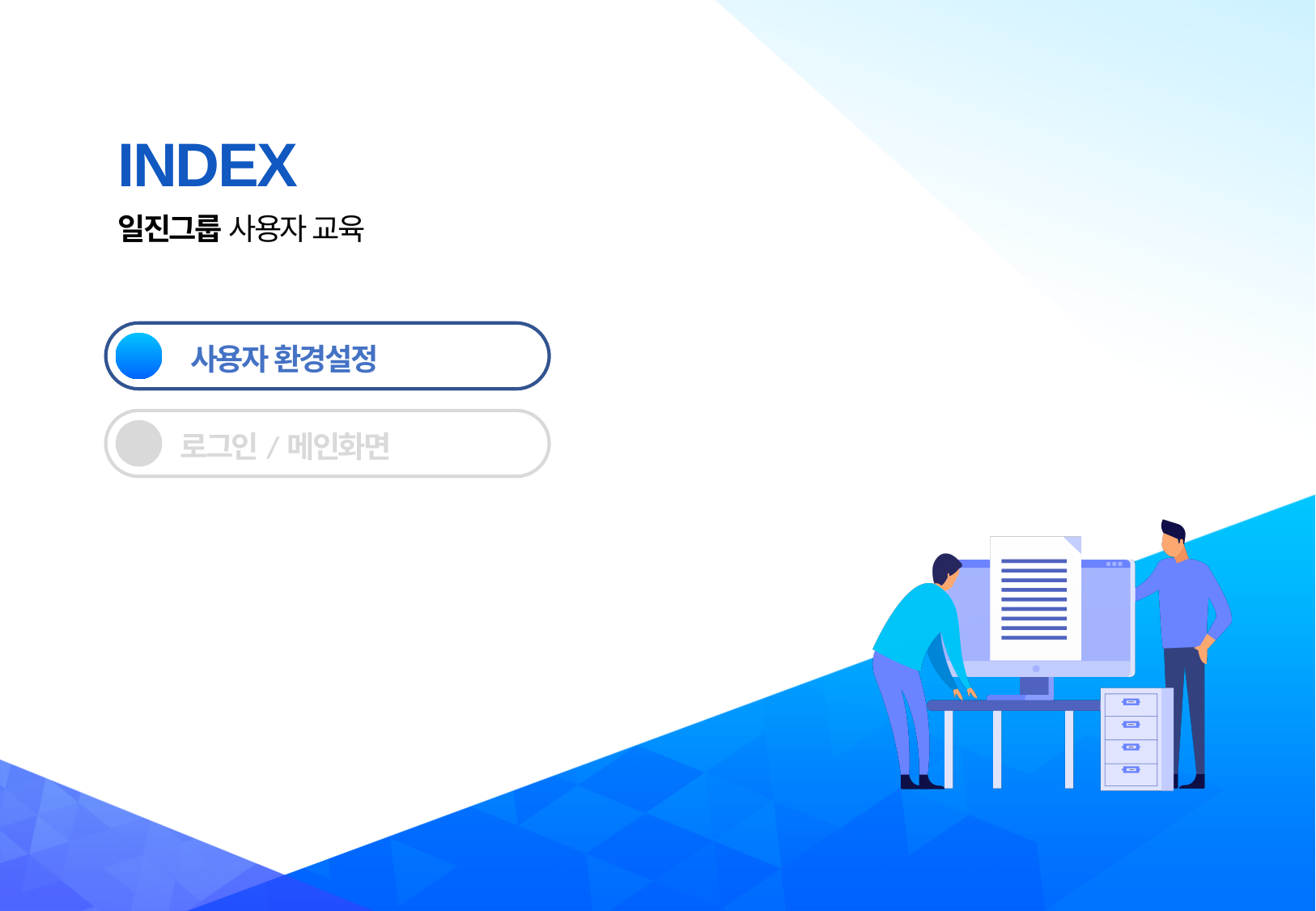

INDEX
일진그룹 사용자 교육

Ⅰ
사용자 환경설정

Ⅱ
로그인/메인화면